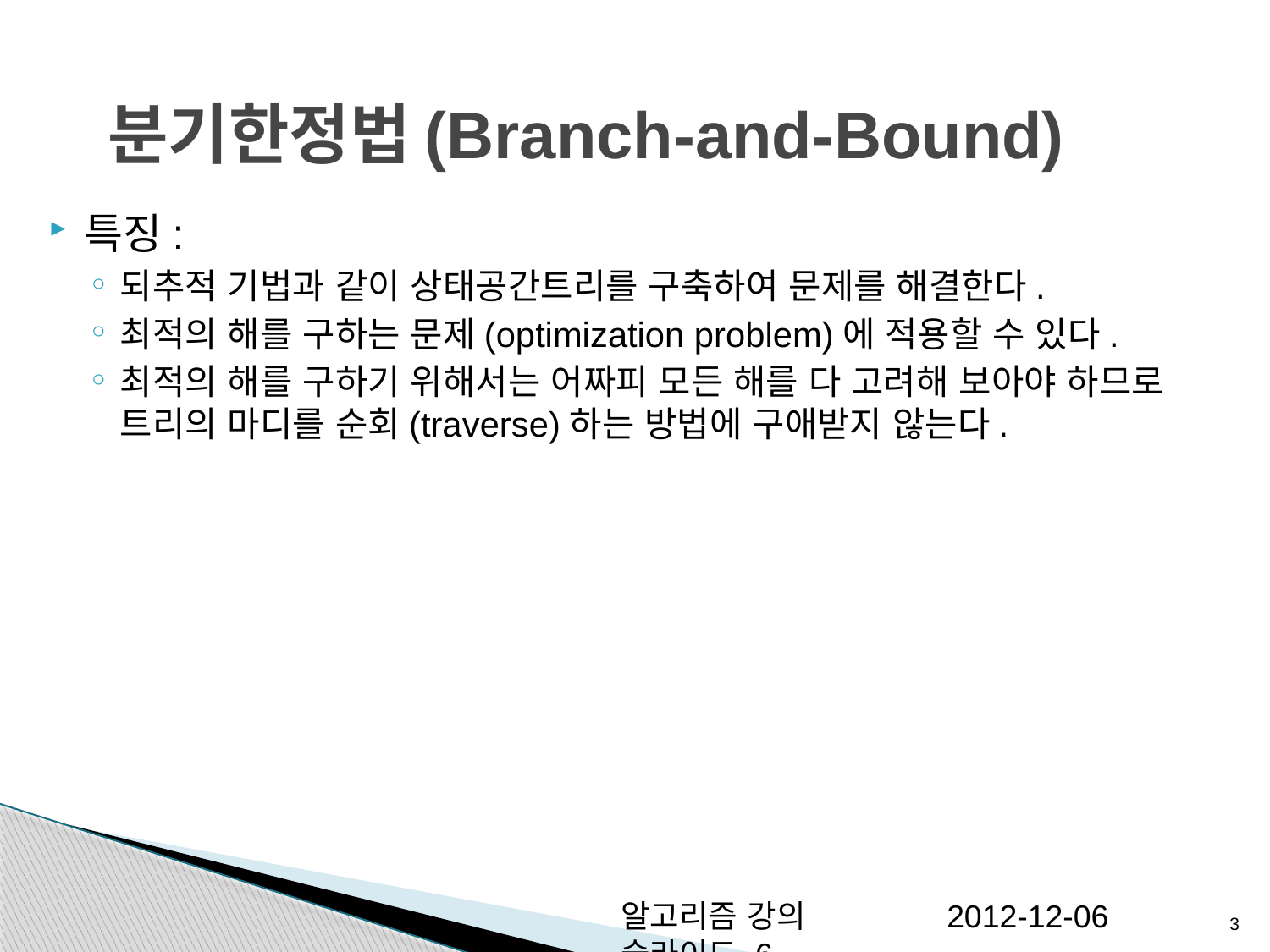

# 분기한정법(Branch-and-Bound)
특징:
되추적 기법과 같이 상태공간트리를 구축하여 문제를 해결한다.
최적의 해를 구하는 문제(optimization problem)에 적용할 수 있다.
최적의 해를 구하기 위해서는 어짜피 모든 해를 다 고려해 보아야 하므로 트리의 마디를 순회(traverse)하는 방법에 구애받지 않는다.
알고리즘 강의 슬라이드 6
2012-12-06
3